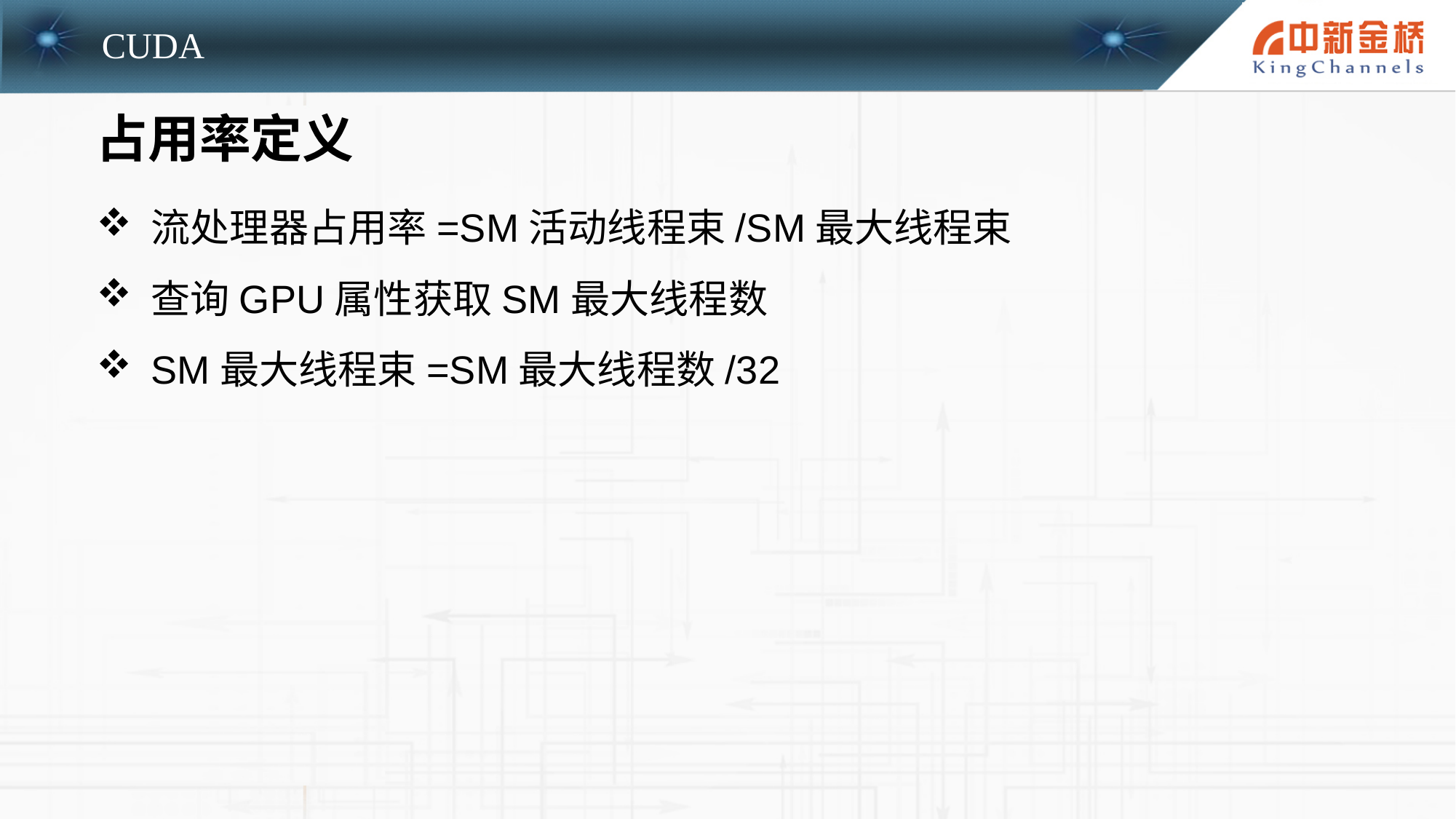

占用率定义
流处理器占用率=SM活动线程束/SM最大线程束
查询GPU属性获取SM最大线程数
SM最大线程束=SM最大线程数/32